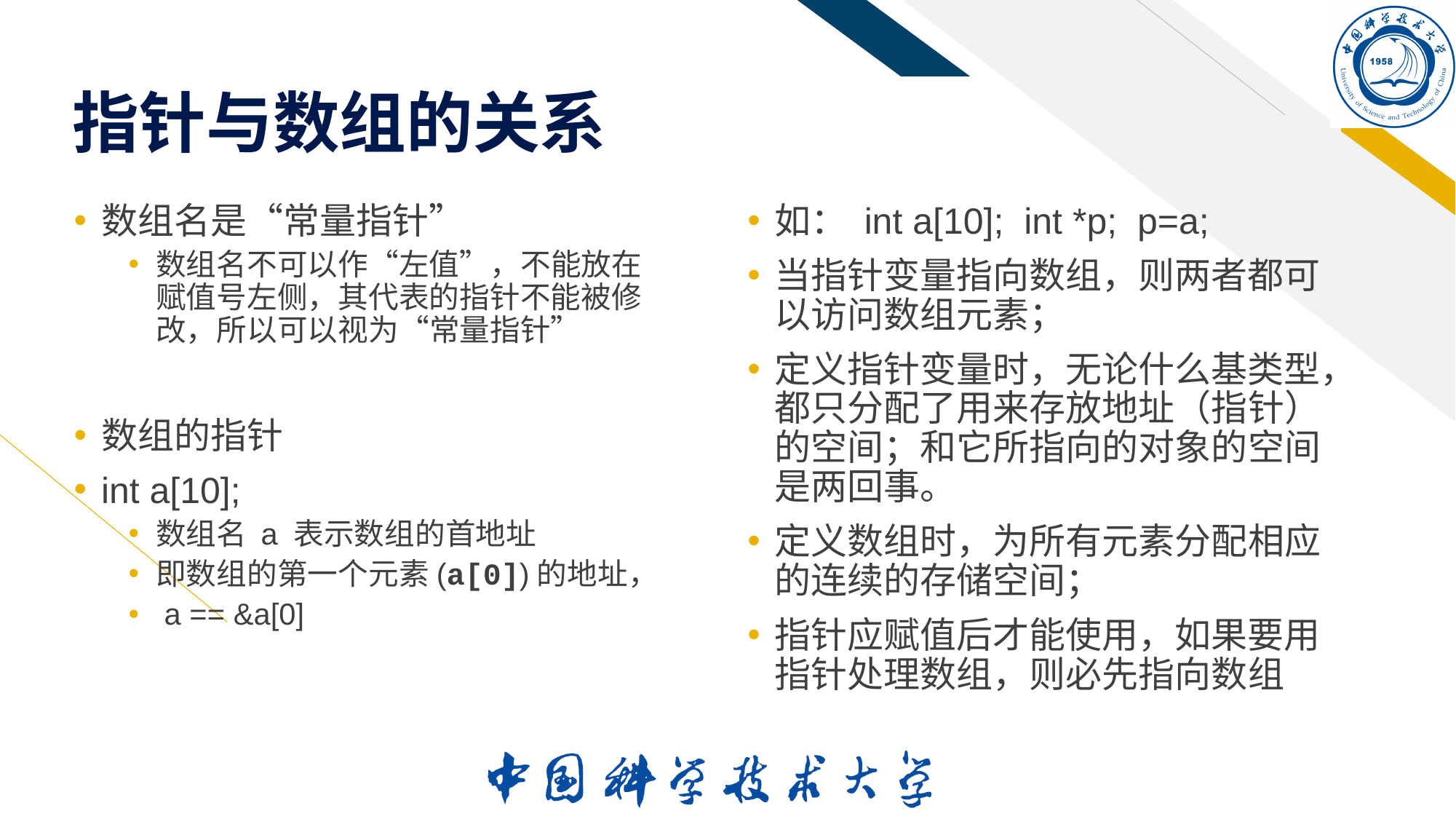

# 指针与数组的关系
数组名是“常量指针”
数组名不可以作“左值”，不能放在赋值号左侧，其代表的指针不能被修改，所以可以视为“常量指针”

数组的指针
int a[10];
数组名 a 表示数组的首地址
即数组的第一个元素(a[0])的地址，
 a == &a[0]
如： int a[10];  int *p;  p=a;
当指针变量指向数组，则两者都可以访问数组元素；
定义指针变量时，无论什么基类型，都只分配了用来存放地址（指针）的空间；和它所指向的对象的空间是两回事。
定义数组时，为所有元素分配相应的连续的存储空间；
指针应赋值后才能使用，如果要用指针处理数组，则必先指向数组